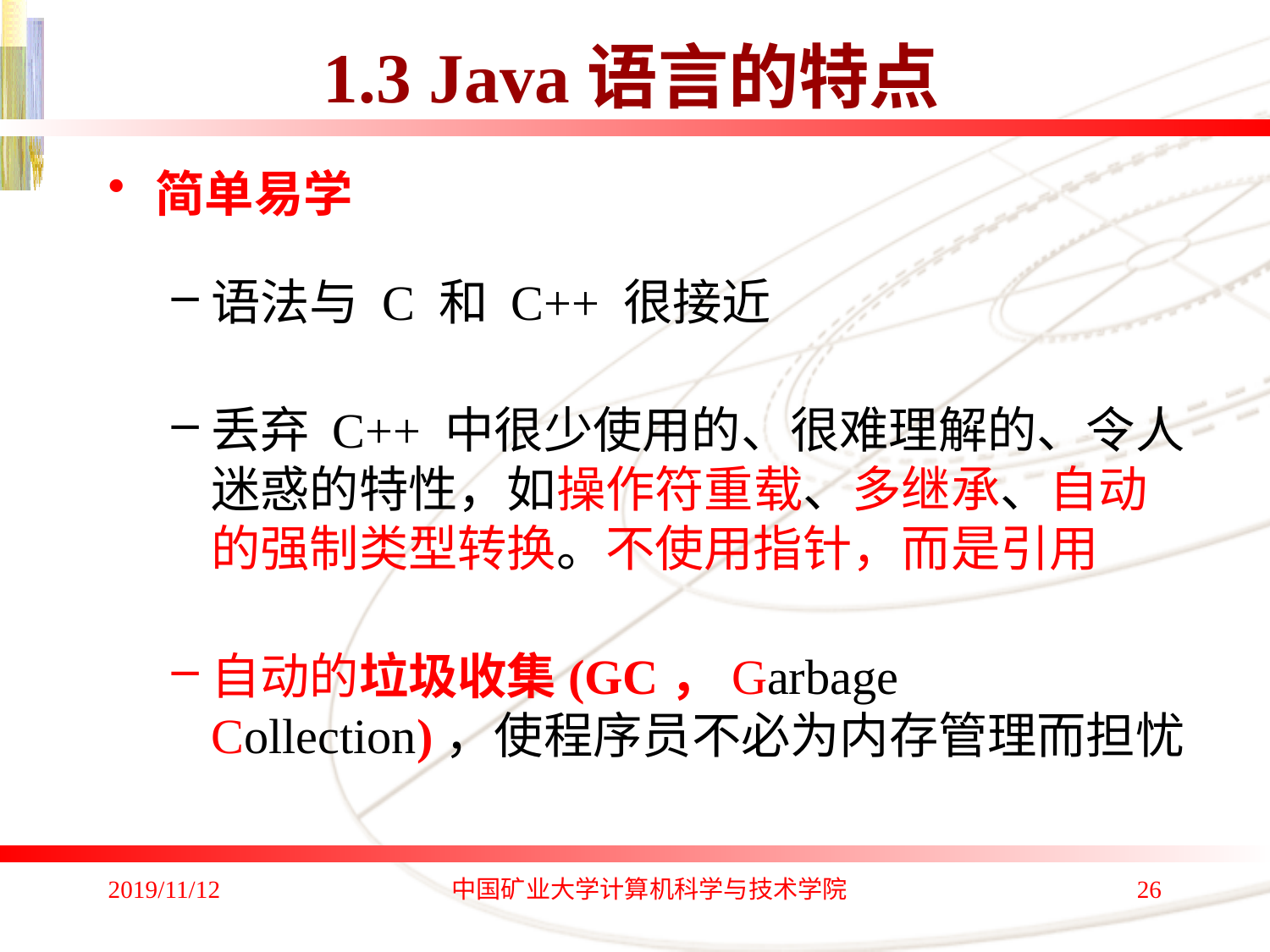

1.3 Java语言的特点
简单易学

语法与 C 和 C++ 很接近

丢弃 C++ 中很少使用的、很难理解的、令人迷惑的特性，如操作符重载、多继承、自动的强制类型转换。不使用指针，而是引用

自动的垃圾收集(GC，Garbage Collection)，使程序员不必为内存管理而担忧

2019/11/12
中国矿业大学计算机科学与技术学院
26